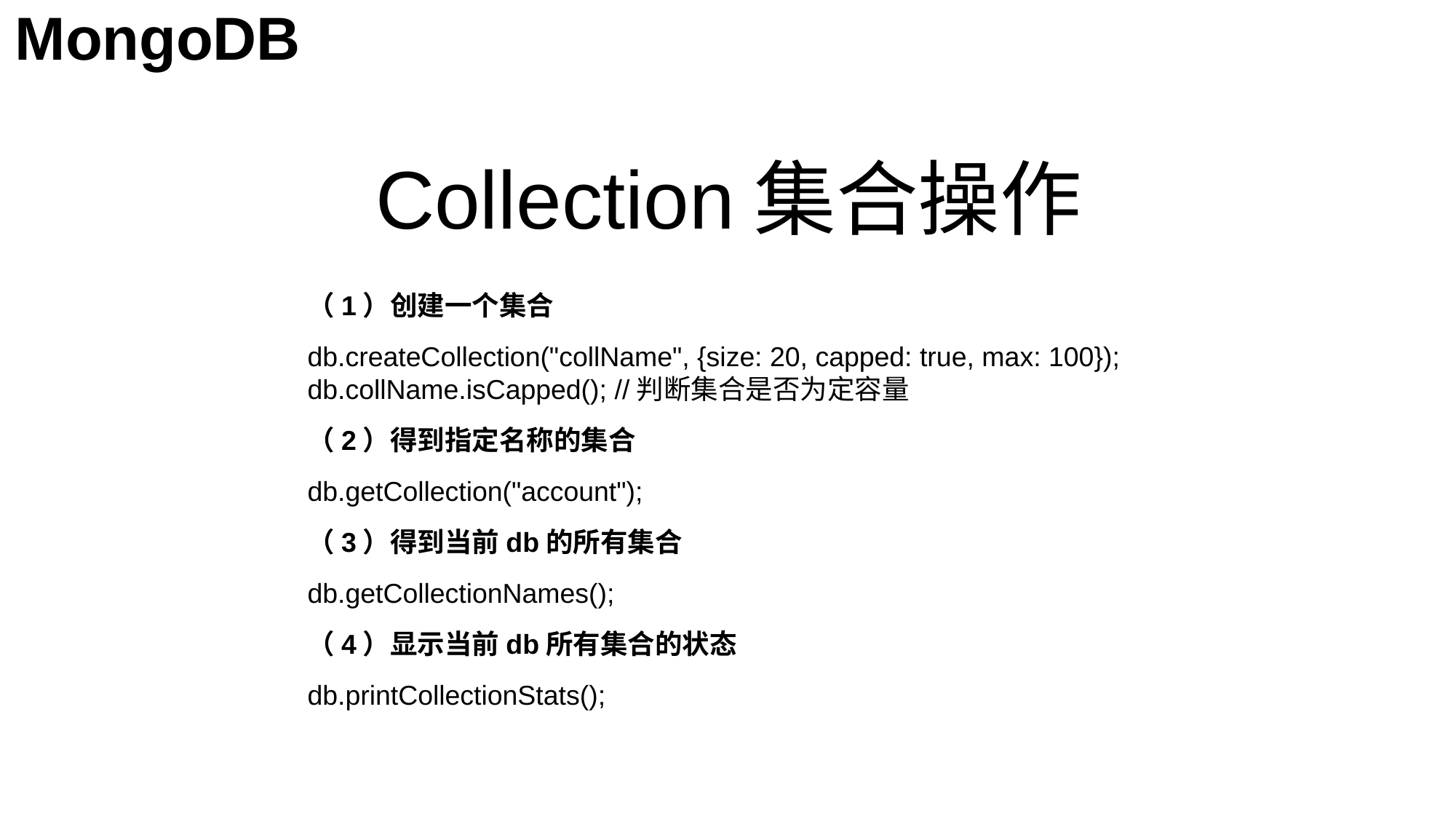

# MongoDB
Collection集合操作
（1）创建一个集合
db.createCollection("collName", {size: 20, capped: true, max: 100});
db.collName.isCapped(); //判断集合是否为定容量
（2）得到指定名称的集合
db.getCollection("account");
（3）得到当前db的所有集合
db.getCollectionNames();
（4）显示当前db所有集合的状态
db.printCollectionStats();